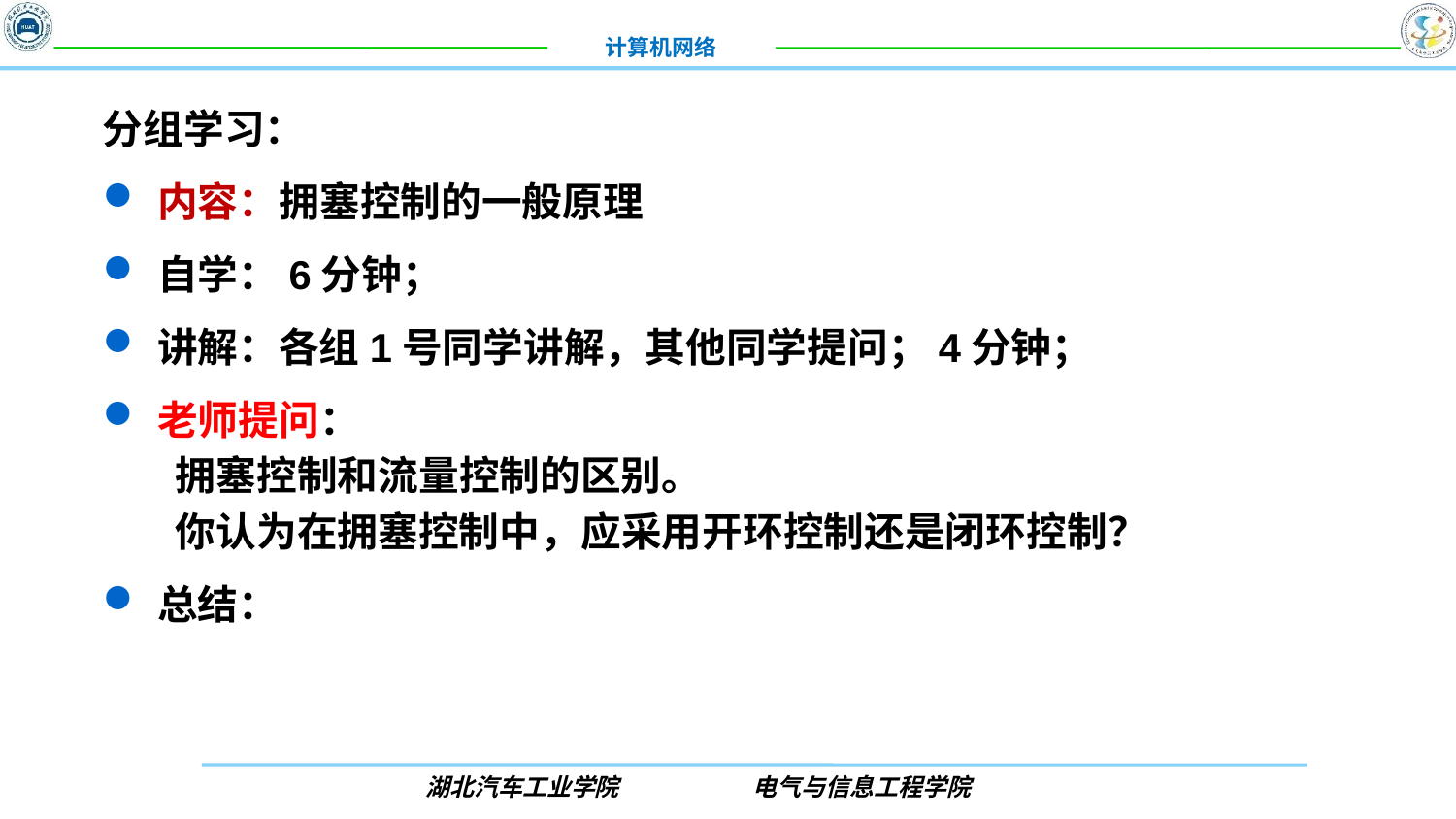

分组学习：
内容：拥塞控制的一般原理
自学：6分钟；
讲解：各组1号同学讲解，其他同学提问；4分钟；
老师提问：
拥塞控制和流量控制的区别。
你认为在拥塞控制中，应采用开环控制还是闭环控制？
总结：